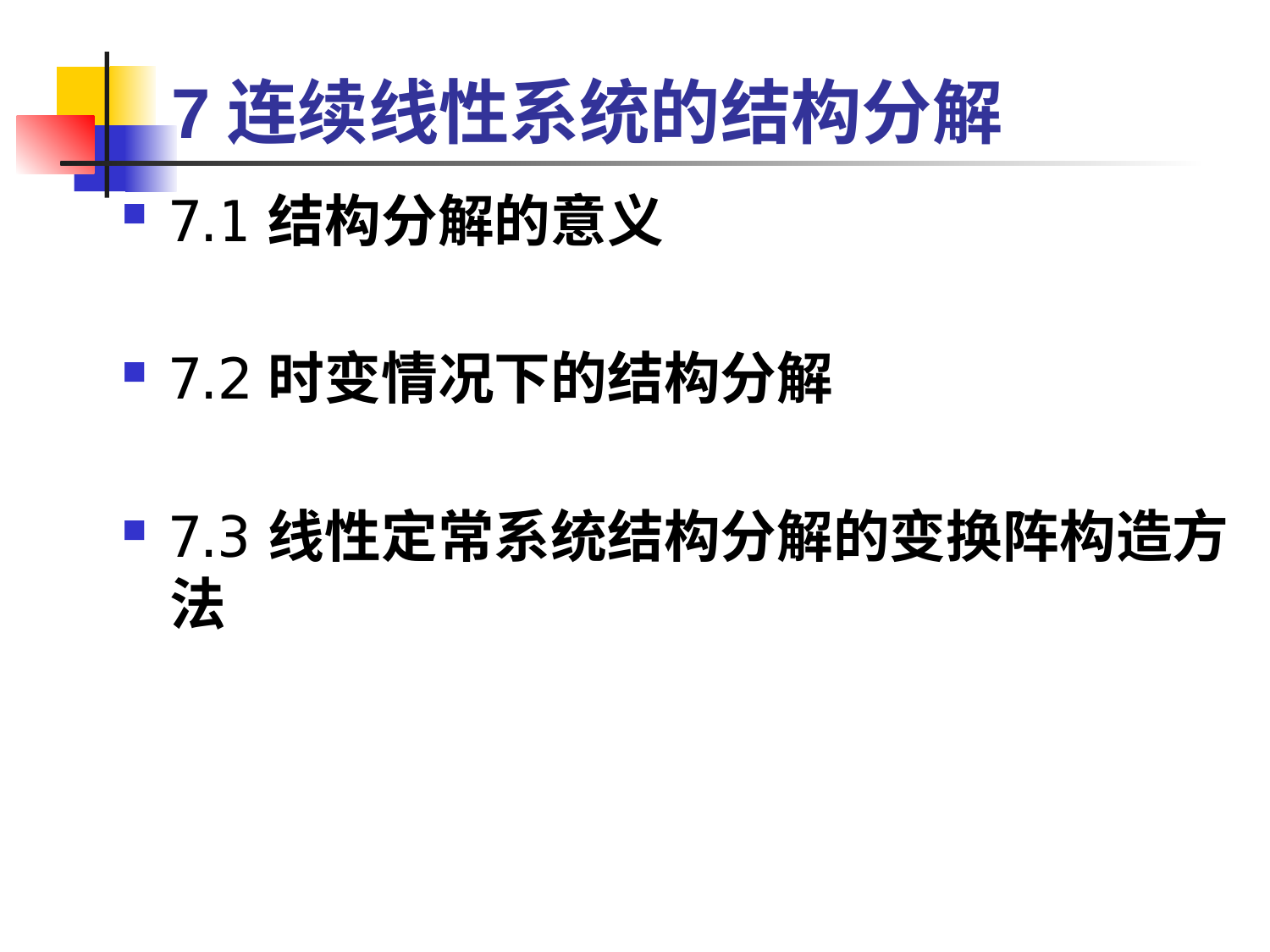

# 7连续线性系统的结构分解
7.1结构分解的意义

7.2时变情况下的结构分解

7.3线性定常系统结构分解的变换阵构造方法